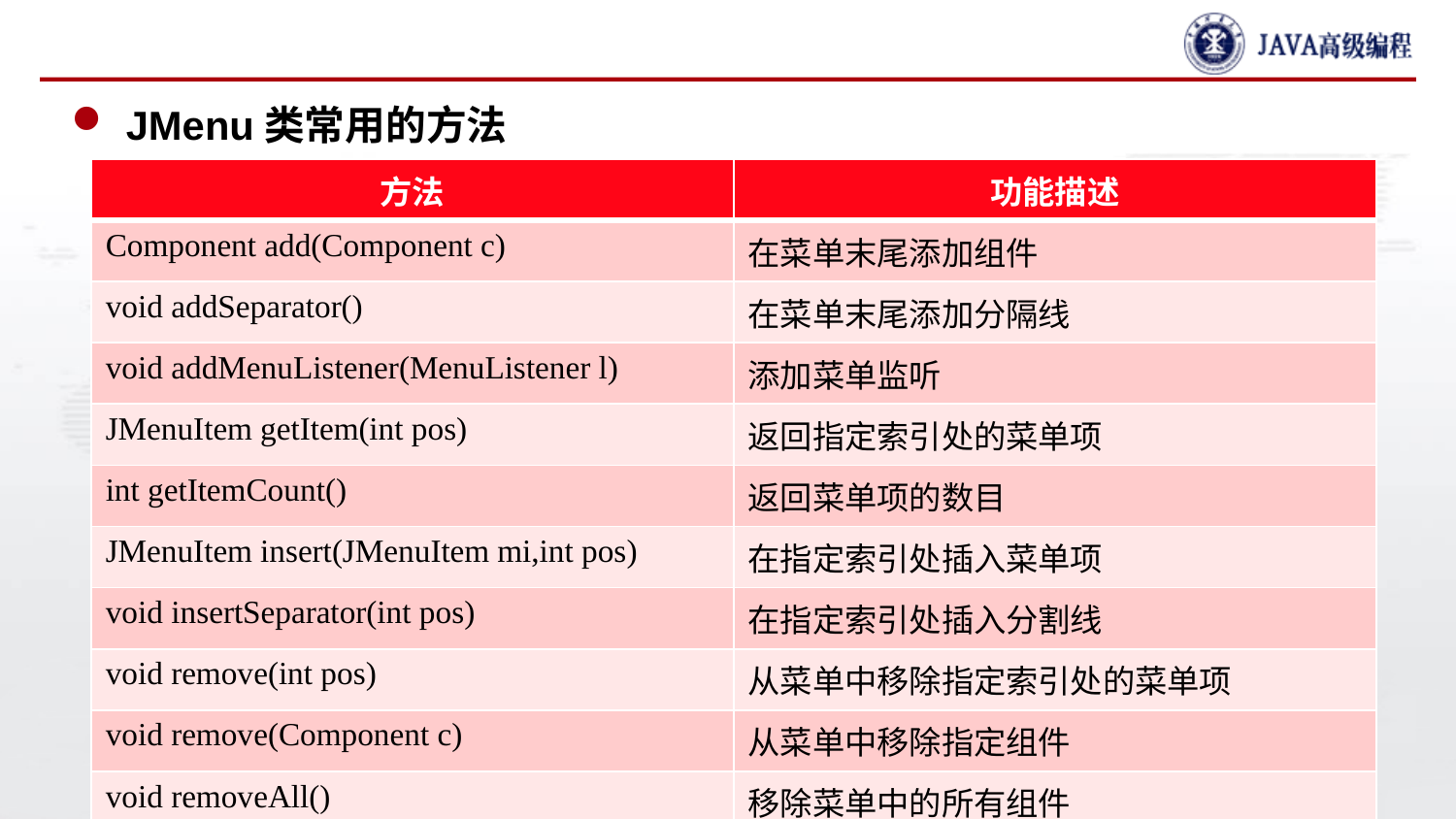

#
JMenu类常用的方法

| 方法 | 功能描述 |
| --- | --- |
| Component add(Component c) | 在菜单末尾添加组件 |
| void addSeparator() | 在菜单末尾添加分隔线 |
| void addMenuListener(MenuListener l) | 添加菜单监听 |
| JMenuItem getItem(int pos) | 返回指定索引处的菜单项 |
| int getItemCount() | 返回菜单项的数目 |
| JMenuItem insert(JMenuItem mi,int pos) | 在指定索引处插入菜单项 |
| void insertSeparator(int pos) | 在指定索引处插入分割线 |
| void remove(int pos) | 从菜单中移除指定索引处的菜单项 |
| void remove(Component c) | 从菜单中移除指定组件 |
| void removeAll() | 移除菜单中的所有组件 |